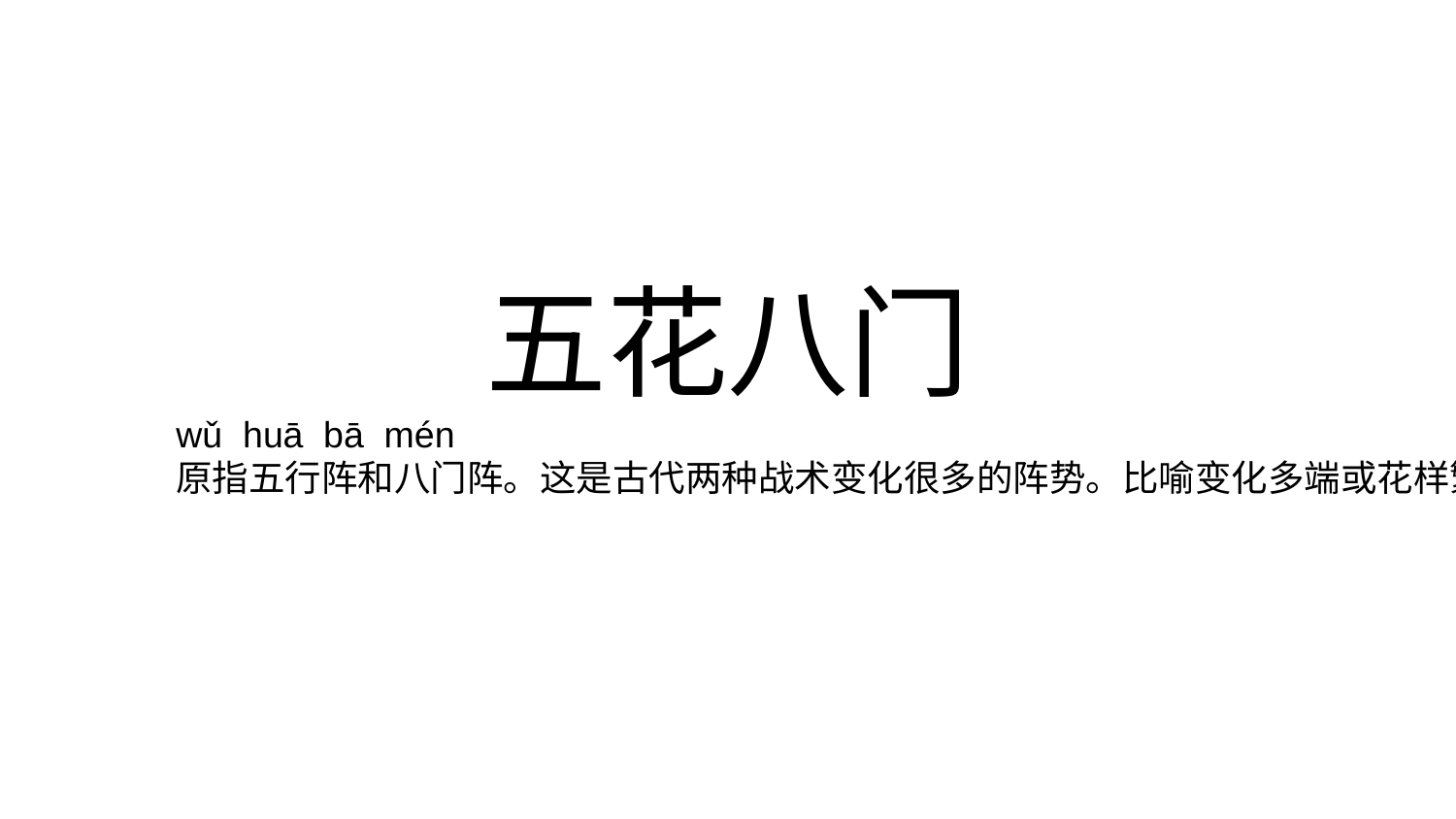

# 五花八门
wǔ  huā  bā  mén
原指五行阵和八门阵。这是古代两种战术变化很多的阵势。比喻变化多端或花样繁多。